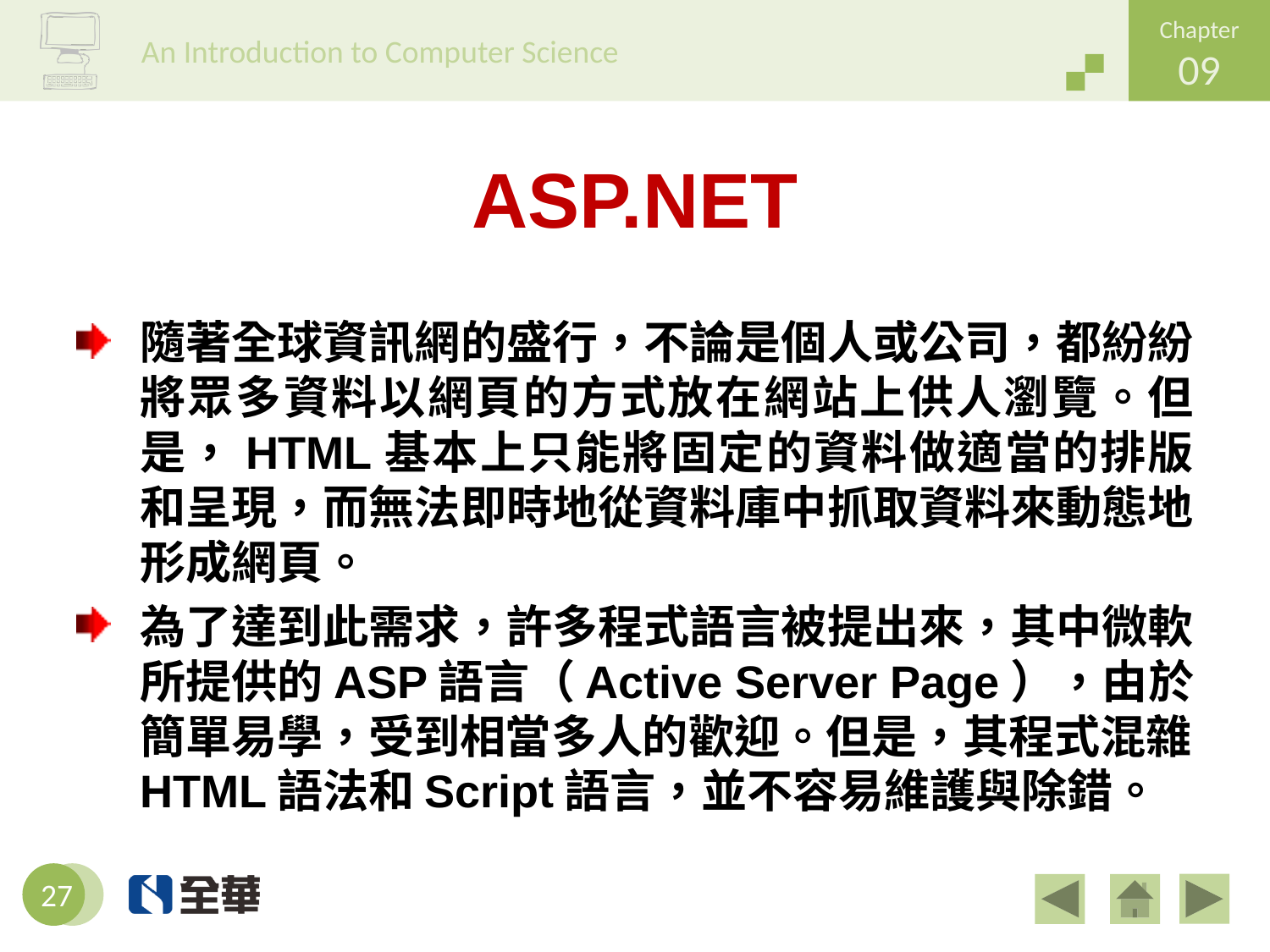

# ASP.NET
隨著全球資訊網的盛行，不論是個人或公司，都紛紛將眾多資料以網頁的方式放在網站上供人瀏覽。但是，HTML基本上只能將固定的資料做適當的排版和呈現，而無法即時地從資料庫中抓取資料來動態地形成網頁。
為了達到此需求，許多程式語言被提出來，其中微軟所提供的ASP語言（Active Server Page），由於簡單易學，受到相當多人的歡迎。但是，其程式混雜HTML語法和Script語言，並不容易維護與除錯。